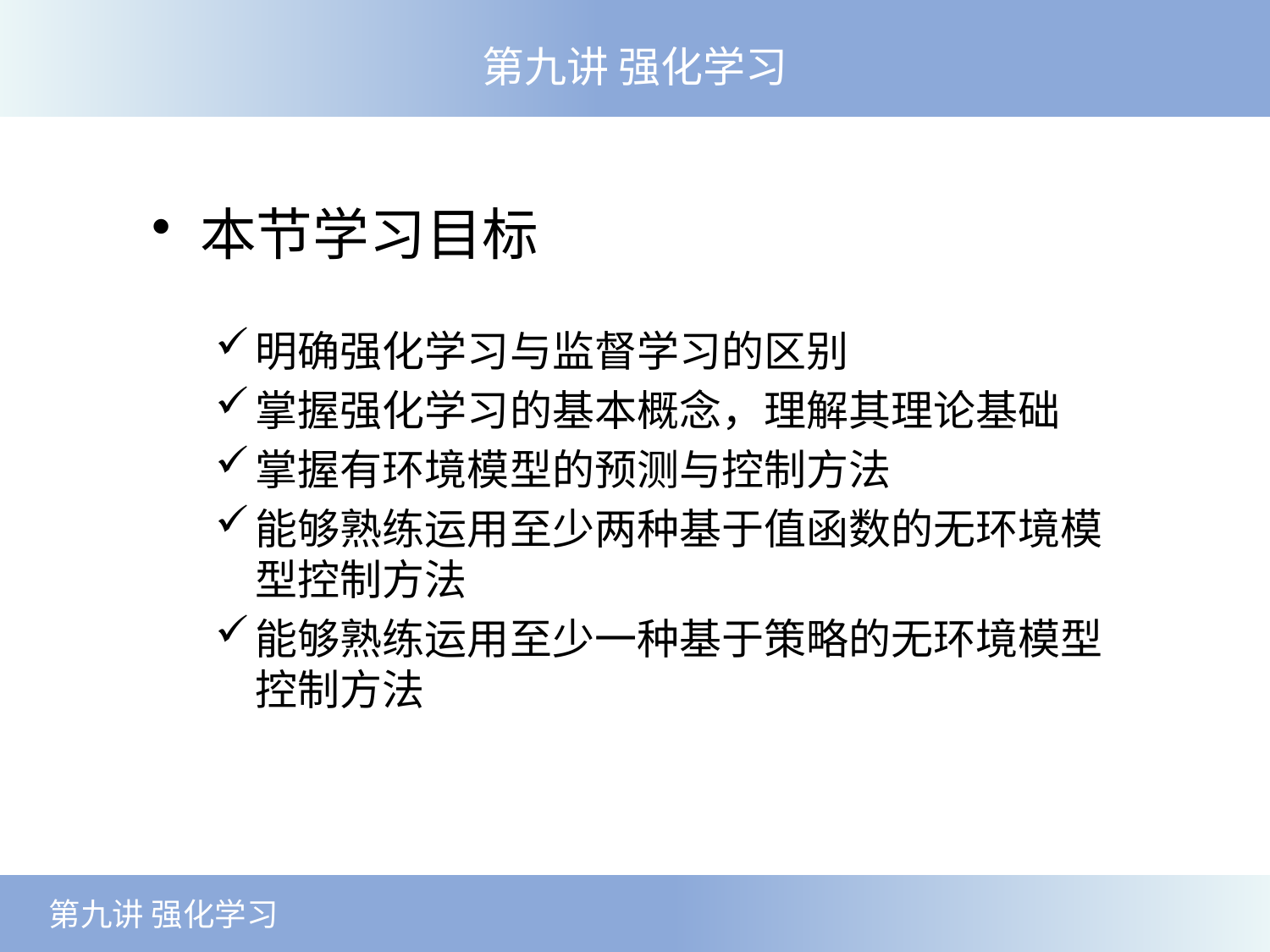

第九讲 强化学习
本节学习目标

明确强化学习与监督学习的区别
掌握强化学习的基本概念，理解其理论基础
掌握有环境模型的预测与控制方法
能够熟练运用至少两种基于值函数的无环境模型控制方法
能够熟练运用至少一种基于策略的无环境模型控制方法
    第九讲 强化学习